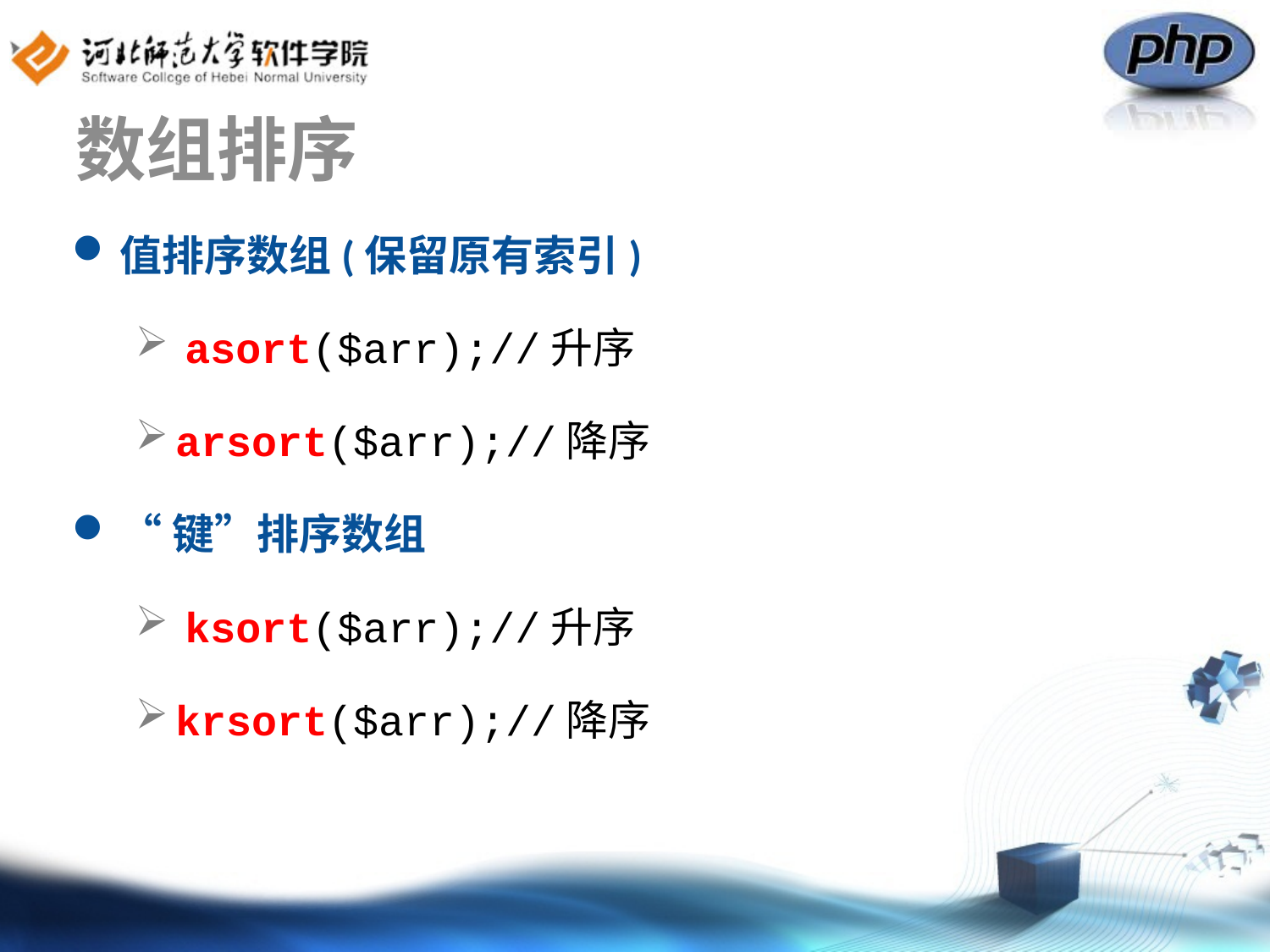

# 数组排序
值排序数组(保留原有索引)
 asort($arr);//升序
arsort($arr);//降序
“键”排序数组
 ksort($arr);//升序
krsort($arr);//降序